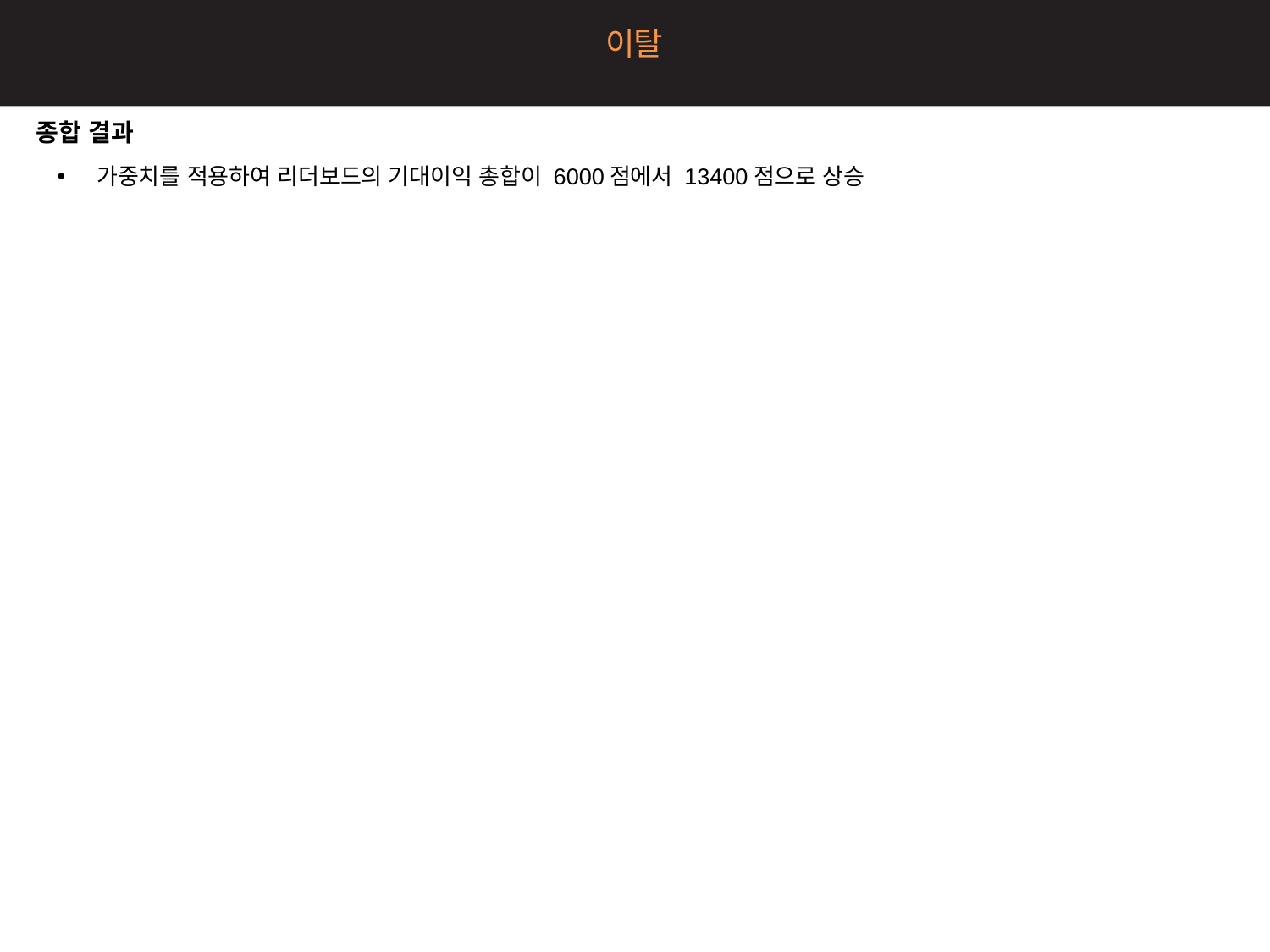

유저 이탈 예측
Lineage
종합 결과
가중치를 적용하여 리더보드의 기대이익 총합이 6000점에서 13400점으로 상승